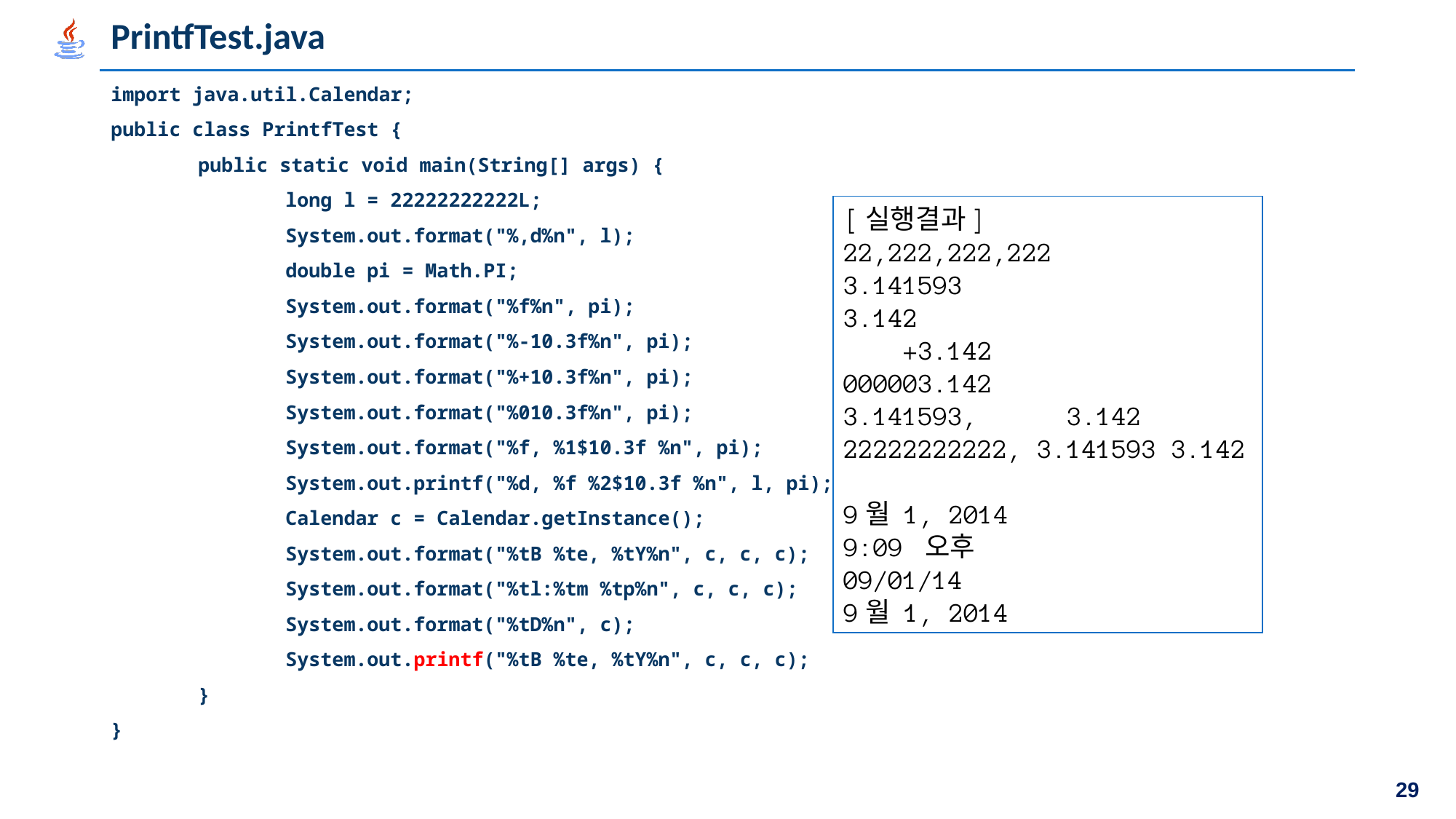

# PrintfTest.java
import java.util.Calendar;
public class PrintfTest {
	public static void main(String[] args) {
		long l = 22222222222L;
		System.out.format("%,d%n", l);
		double pi = Math.PI;
		System.out.format("%f%n", pi);
		System.out.format("%-10.3f%n", pi);
		System.out.format("%+10.3f%n", pi);
		System.out.format("%010.3f%n", pi);
		System.out.format("%f, %1$10.3f %n", pi);
		System.out.printf("%d, %f %2$10.3f %n", l, pi);
		Calendar c = Calendar.getInstance();
		System.out.format("%tB %te, %tY%n", c, c, c);
		System.out.format("%tl:%tm %tp%n", c, c, c);
		System.out.format("%tD%n", c);
		System.out.printf("%tB %te, %tY%n", c, c, c);
	}
}
[실행결과]
22,222,222,222
3.141593
3.142
    +3.142
000003.142
3.141593,      3.142
22222222222, 3.141593 3.142
9월 1, 2014
9:09 오후
09/01/14
9월 1, 2014
29